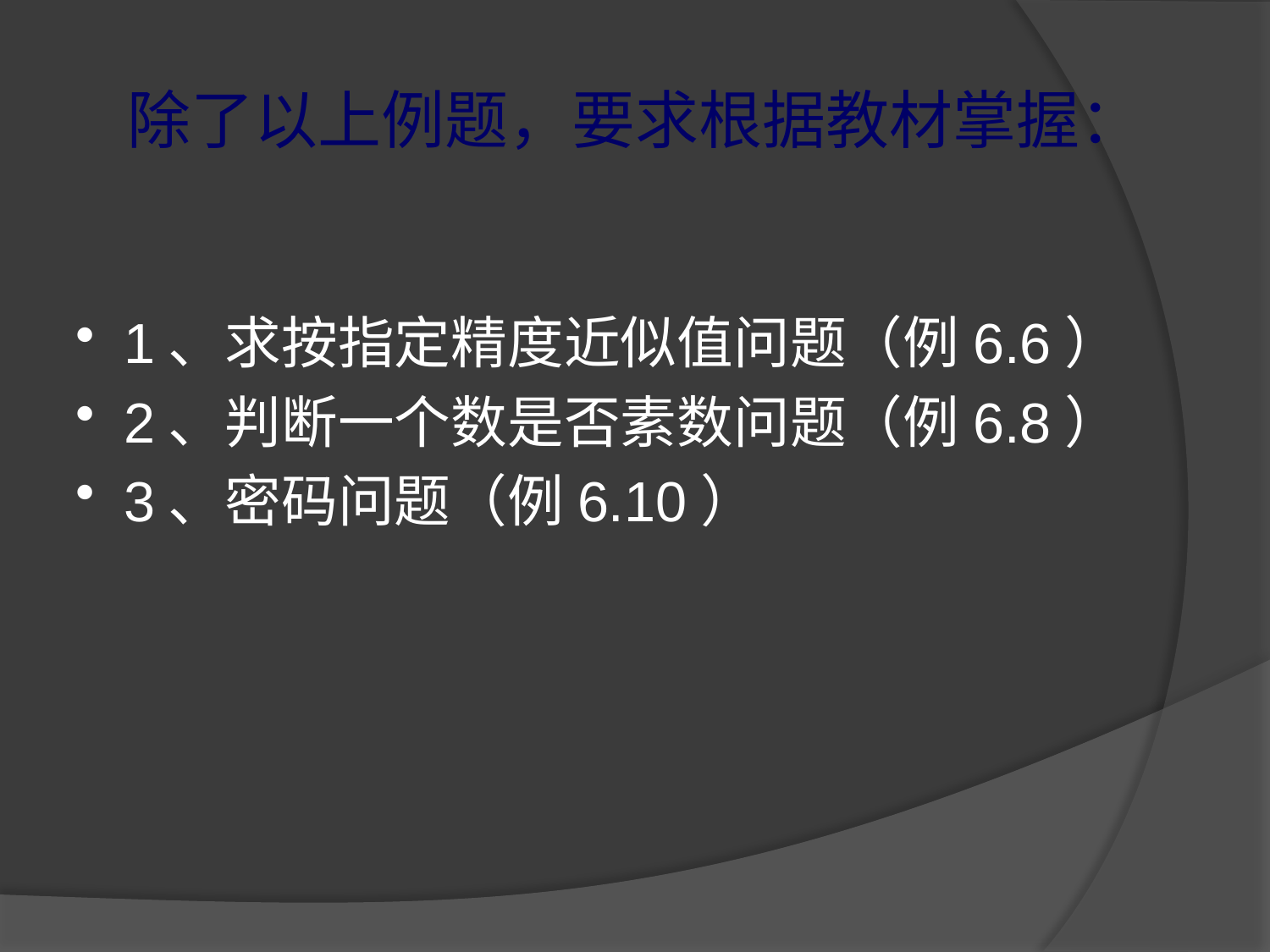

除了以上例题，要求根据教材掌握：

1、求按指定精度近似值问题（例6.6）
2、判断一个数是否素数问题（例6.8）
3、密码问题（例6.10）